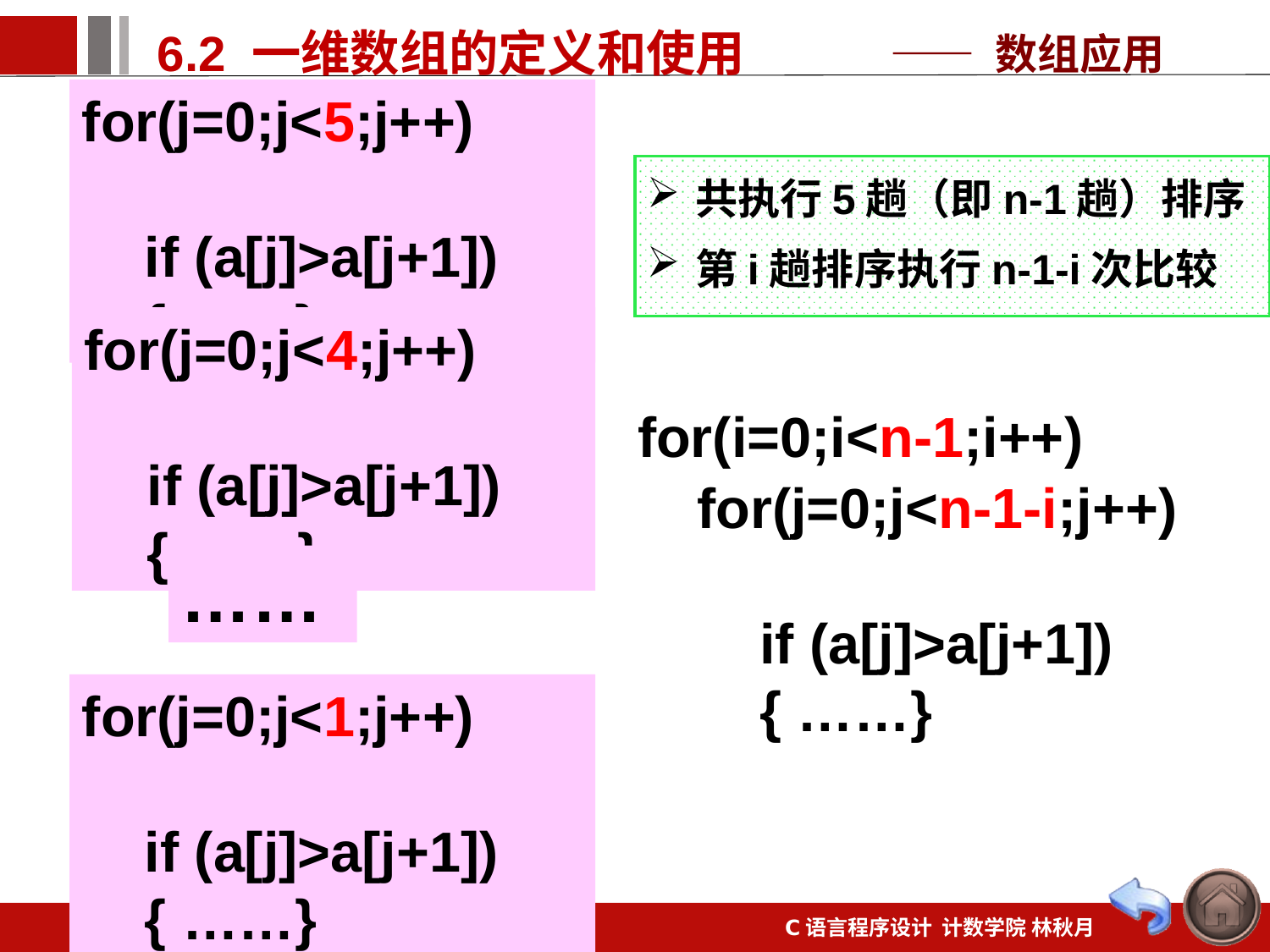

—— 数组应用
for(j=0;j<5;j++)
    if (a[j]>a[j+1])
    { ……}
共执行5趟（即n-1趟）排序
第i趟排序执行n-1-i次比较
for(j=0;j<4;j++)
    if (a[j]>a[j+1])
    { ……}
for(i=0;i<n-1;i++)
for(j=0;j<n-1-i;j++)
    if (a[j]>a[j+1])
    { ……}
……
for(j=0;j<1;j++)
    if (a[j]>a[j+1])
    { ……}